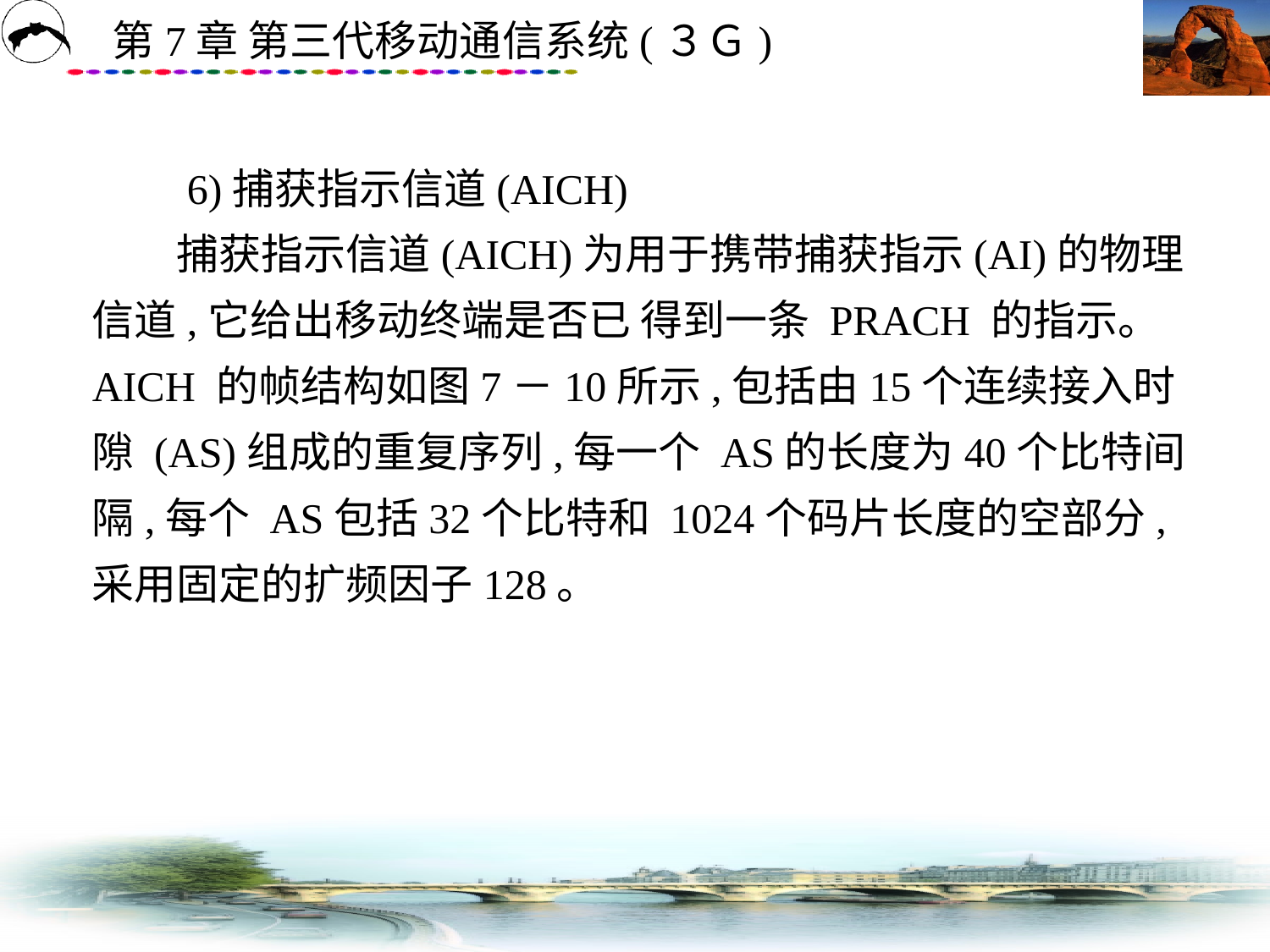

# 6)捕获指示信道(AICH) 　　捕获指示信道(AICH)为用于携带捕获指示(AI)的物理信道,它给出移动终端是否已 得到一条 PRACH 的指示。AICH 的帧结构如图7－10所示,包括由15个连续接入时隙 (AS)组成的重复序列,每一个 AS的长度为40个比特间隔,每个 AS包括32个比特和 1024个码片长度的空部分,采用固定的扩频因子128。